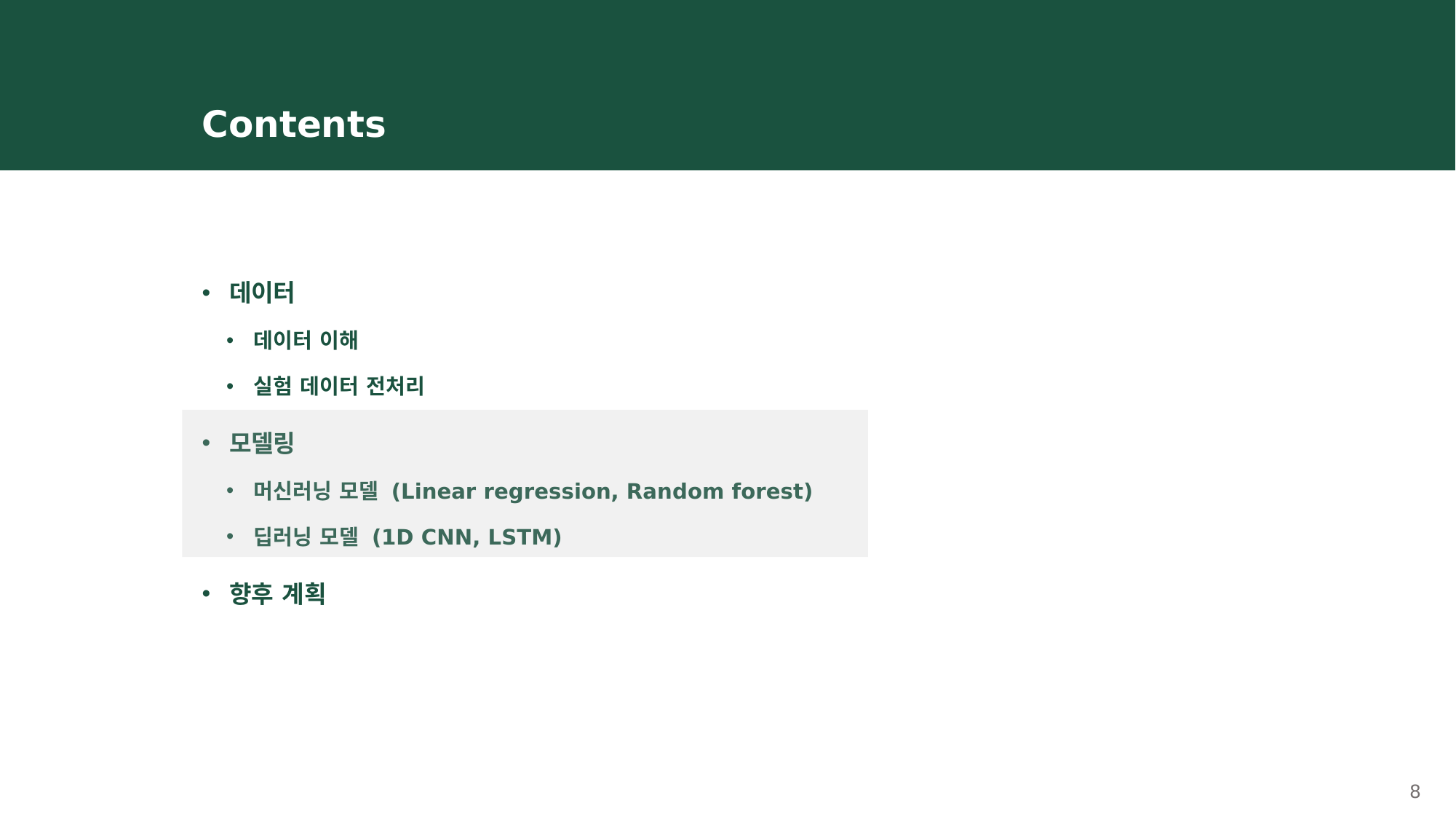

# Contents
데이터
데이터 이해
실험 데이터 전처리
모델링
머신러닝 모델 (Linear regression, Random forest)
딥러닝 모델 (1D CNN, LSTM)
향후 계획

8